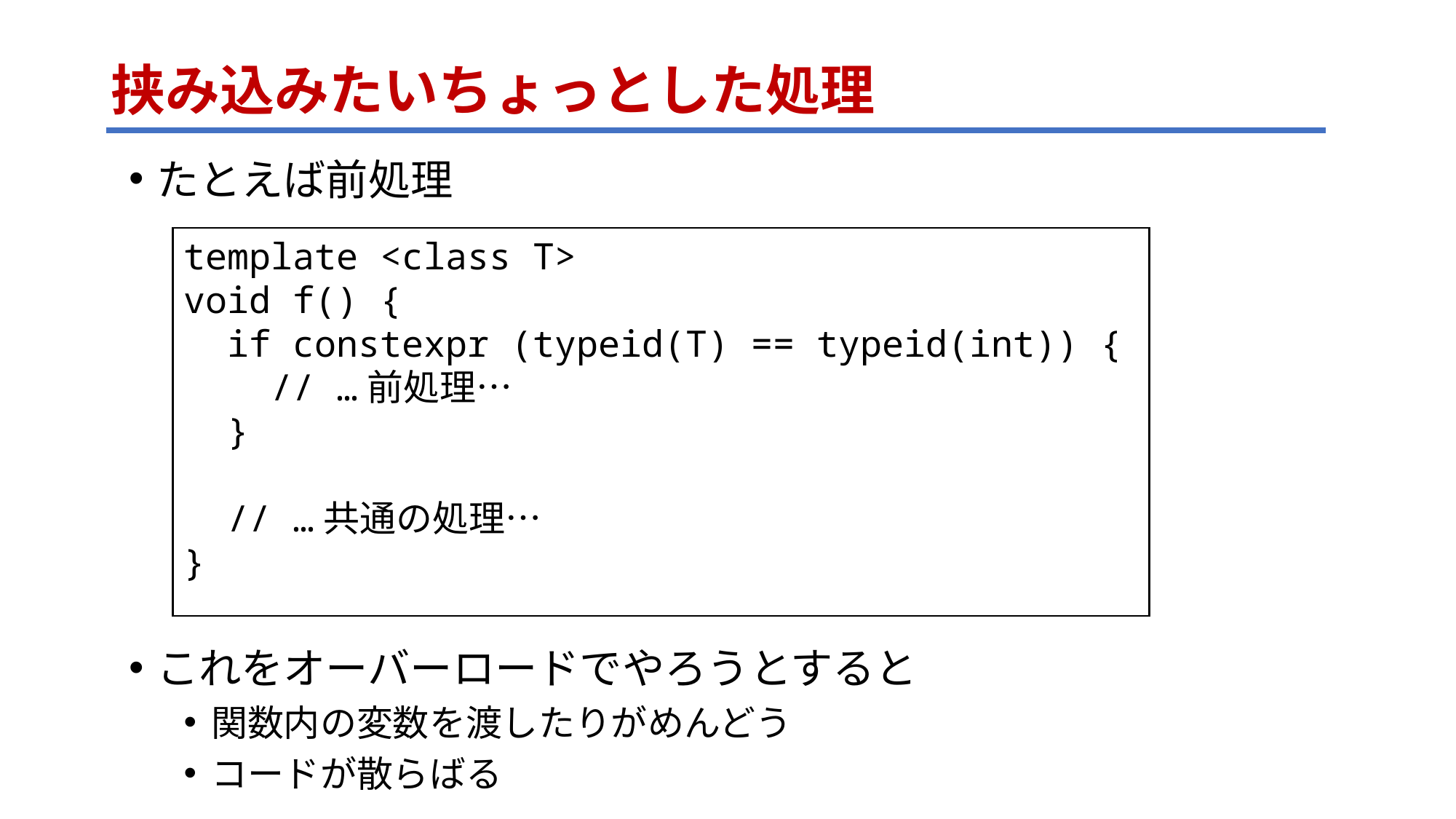

# 挟み込みたいちょっとした処理
たとえば前処理
template <class T>
void f() {
  if constexpr (typeid(T) == typeid(int)) {
    // …前処理…
  }

  // …共通の処理…
}
これをオーバーロードでやろうとすると
関数内の変数を渡したりがめんどう
コードが散らばる